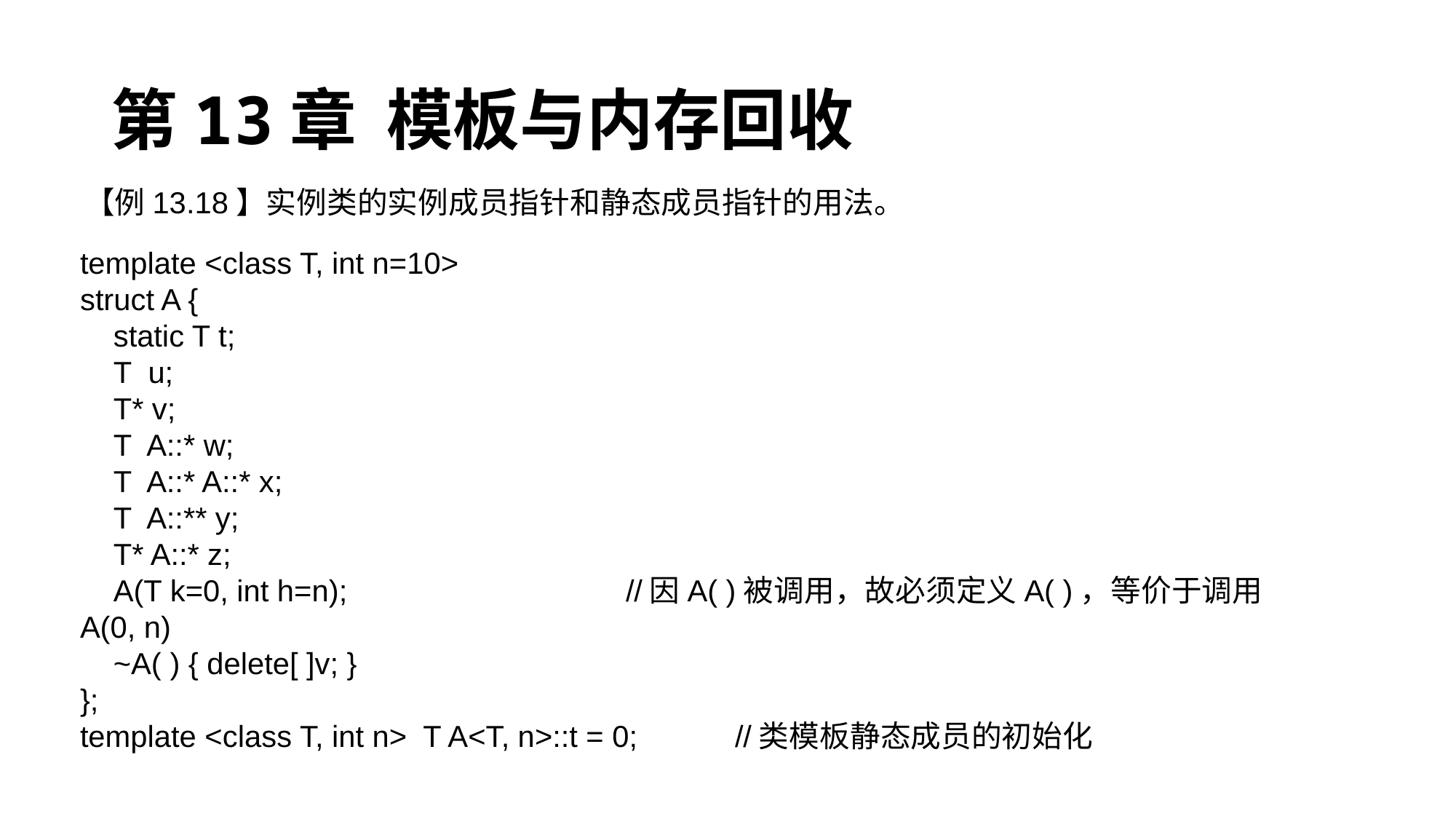

# 第13章  模板与内存回收
【例13.18】实例类的实例成员指针和静态成员指针的用法。
template <class T, int n=10>
struct A {
    static T t;
    T  u;
    T* v;
    T  A::* w;
    T  A::* A::* x;
    T  A::** y;
    T* A::* z;
    A(T k=0, int h=n);			//因A( )被调用，故必须定义A( )，等价于调用A(0, n)
    ~A( ) { delete[ ]v; }
};
template <class T, int n>  T A<T, n>::t = 0;	//类模板静态成员的初始化